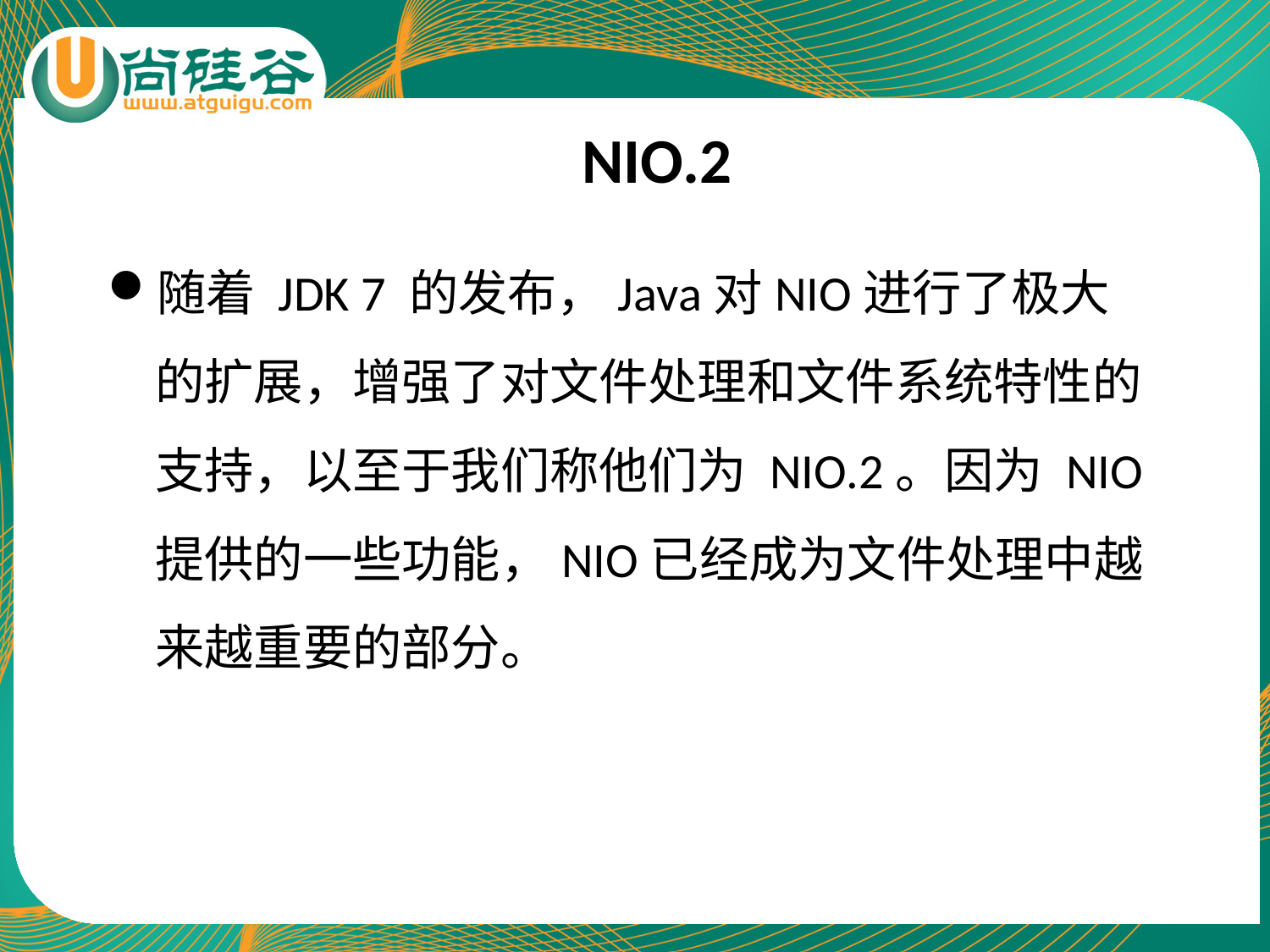

# NIO.2
随着 JDK 7 的发布，Java对NIO进行了极大的扩展，增强了对文件处理和文件系统特性的支持，以至于我们称他们为 NIO.2。因为 NIO 提供的一些功能，NIO已经成为文件处理中越来越重要的部分。